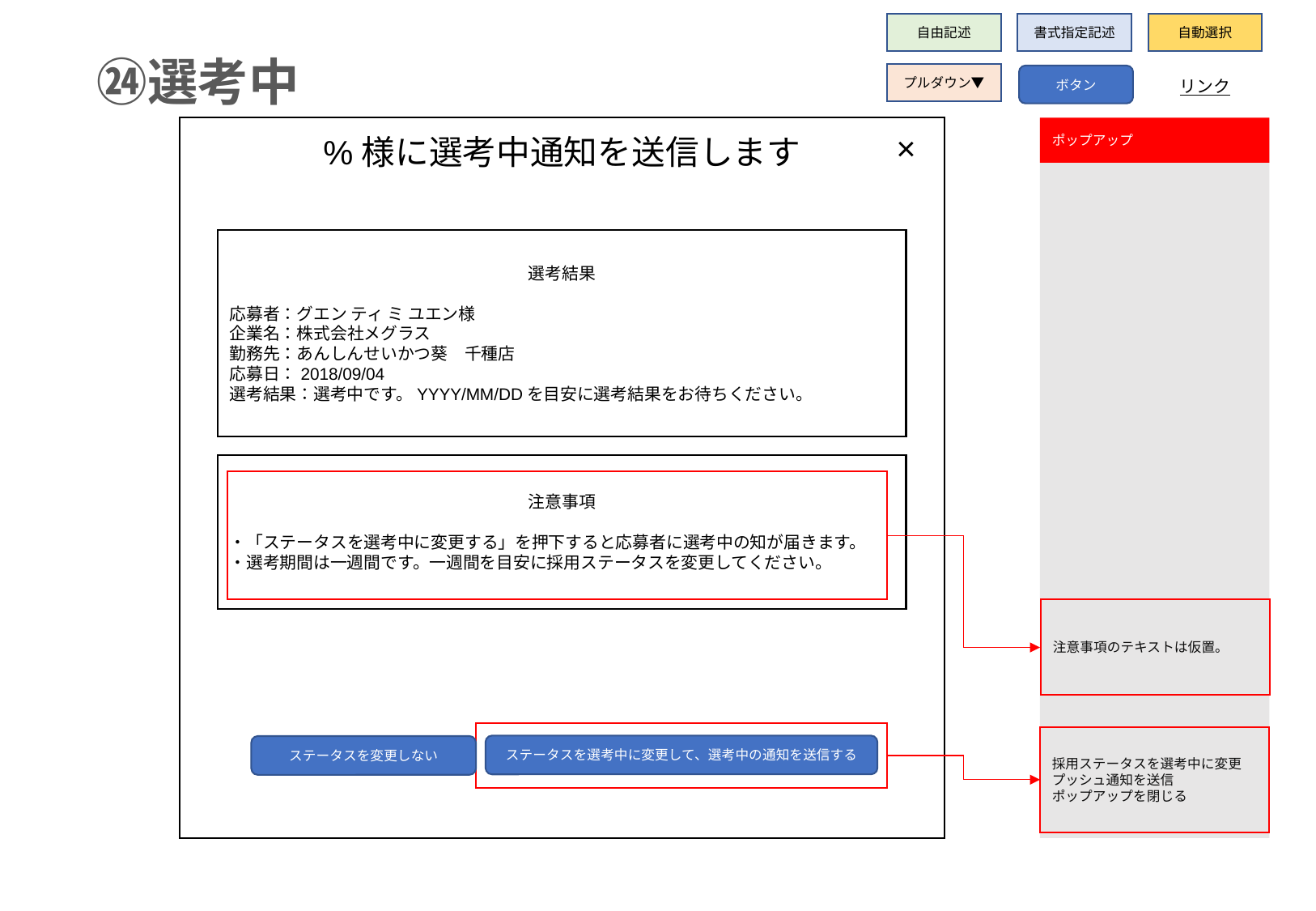

自由記述
書式指定記述
自動選択
㉔選考中
プルダウン▼
ボタン
リンク

ポップアップ
×
%様に選考中通知を送信します
選考結果

応募者：グエン ティ ミ ユエン様
企業名：株式会社メグラス
勤務先：あんしんせいかつ葵　千種店
応募日：2018/09/04
選考結果：選考中です。YYYY/MM/DDを目安に選考結果をお待ちください。
注意事項

・「ステータスを選考中に変更する」を押下すると応募者に選考中の知が届きます。
・選考期間は一週間です。一週間を目安に採用ステータスを変更してください。

注意事項のテキストは仮置。

採用ステータスを選考中に変更
プッシュ通知を送信
ポップアップを閉じる
ステータスを選考中に変更して、選考中の通知を送信する
ステータスを変更しない